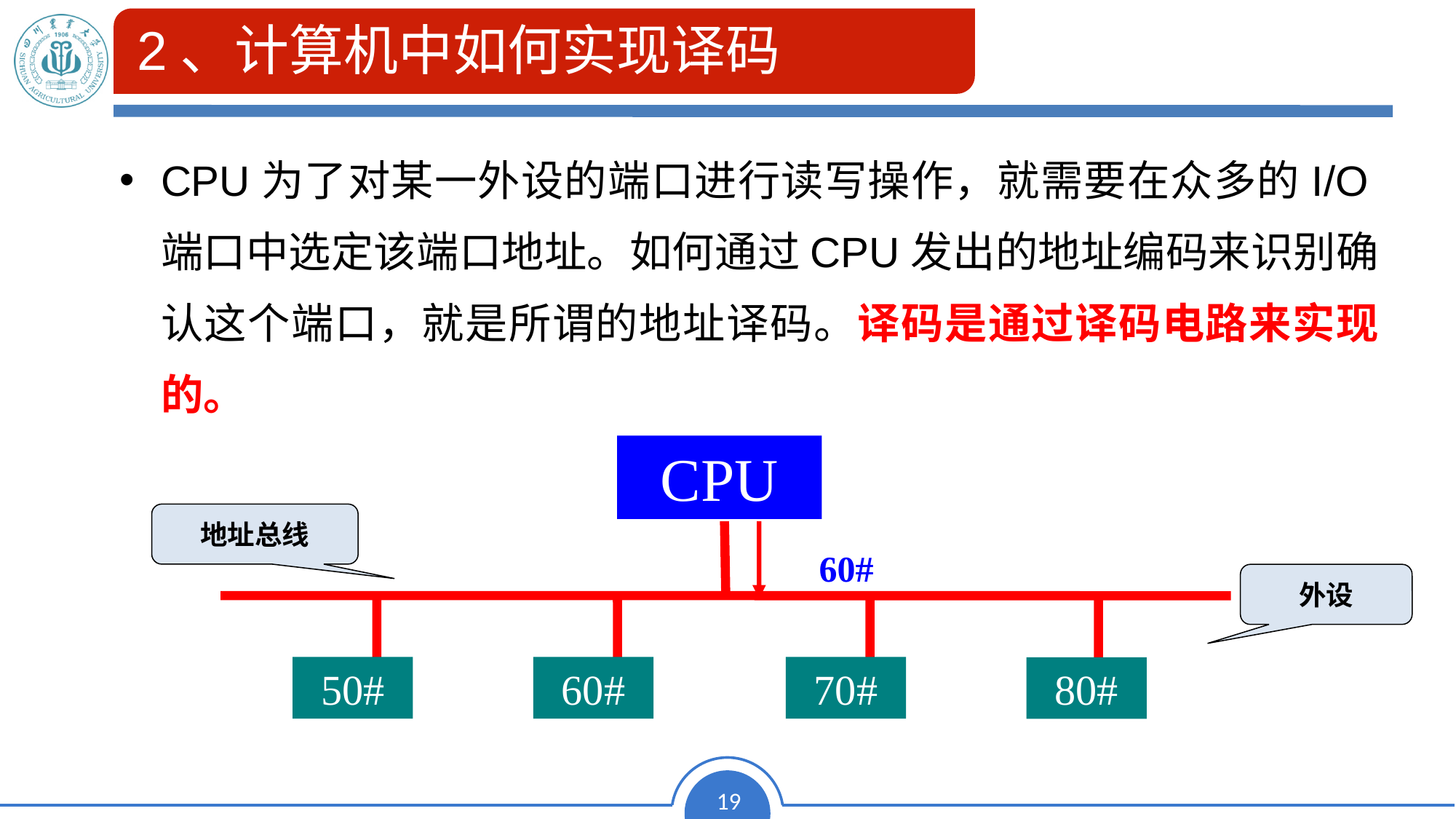

# 2、计算机中如何实现译码
CPU为了对某一外设的端口进行读写操作，就需要在众多的I/O端口中选定该端口地址。如何通过CPU发出的地址编码来识别确认这个端口，就是所谓的地址译码。译码是通过译码电路来实现的。
CPU

50#
60#
70#
80#
地址总线

60#
外设